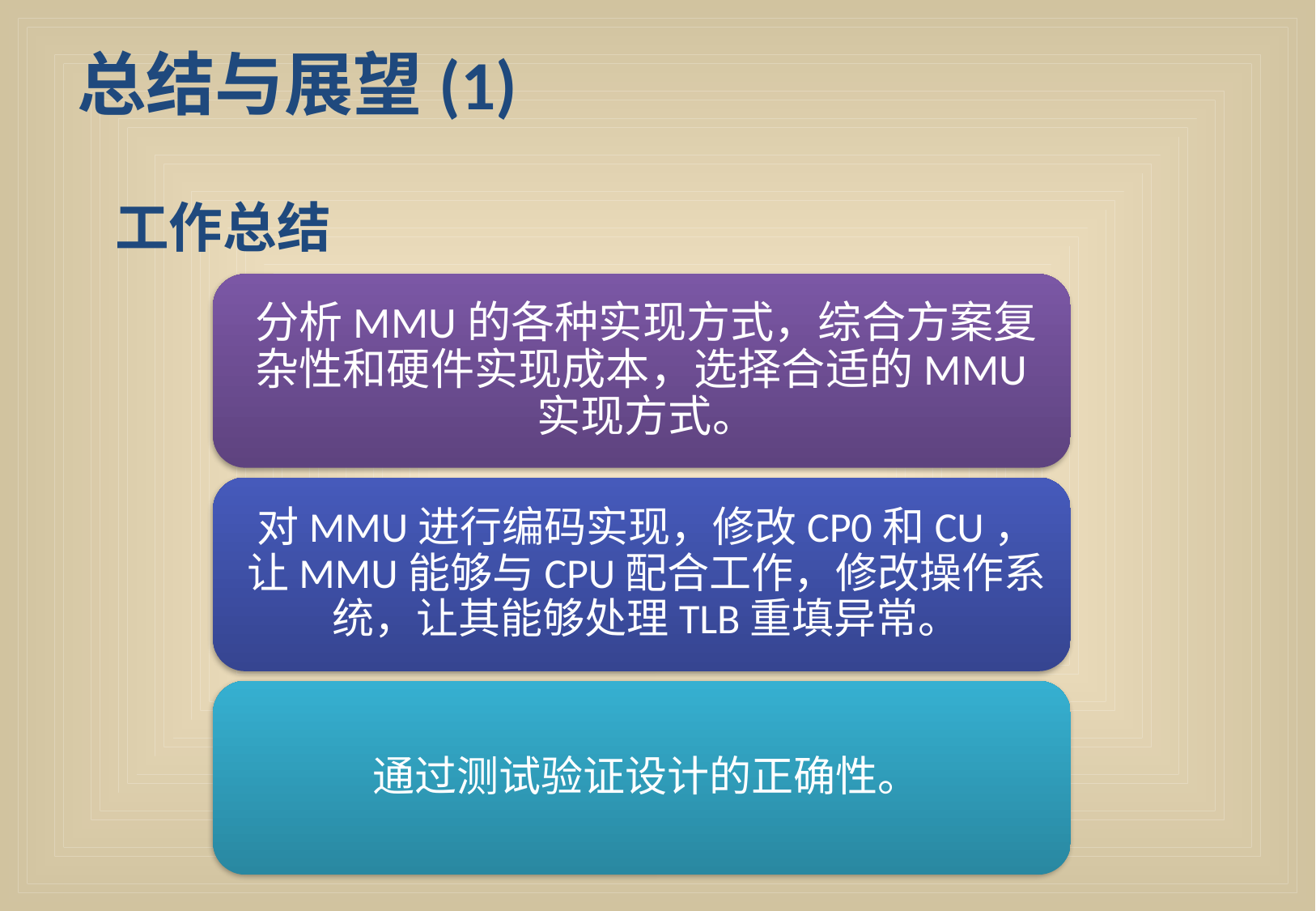

总结与展望(1)
工作总结
分析MMU的各种实现方式，综合方案复杂性和硬件实现成本，选择合适的MMU实现方式。
对MMU进行编码实现，修改CP0和CU，让MMU能够与CPU配合工作，修改操作系统，让其能够处理TLB重填异常。
通过测试验证设计的正确性。